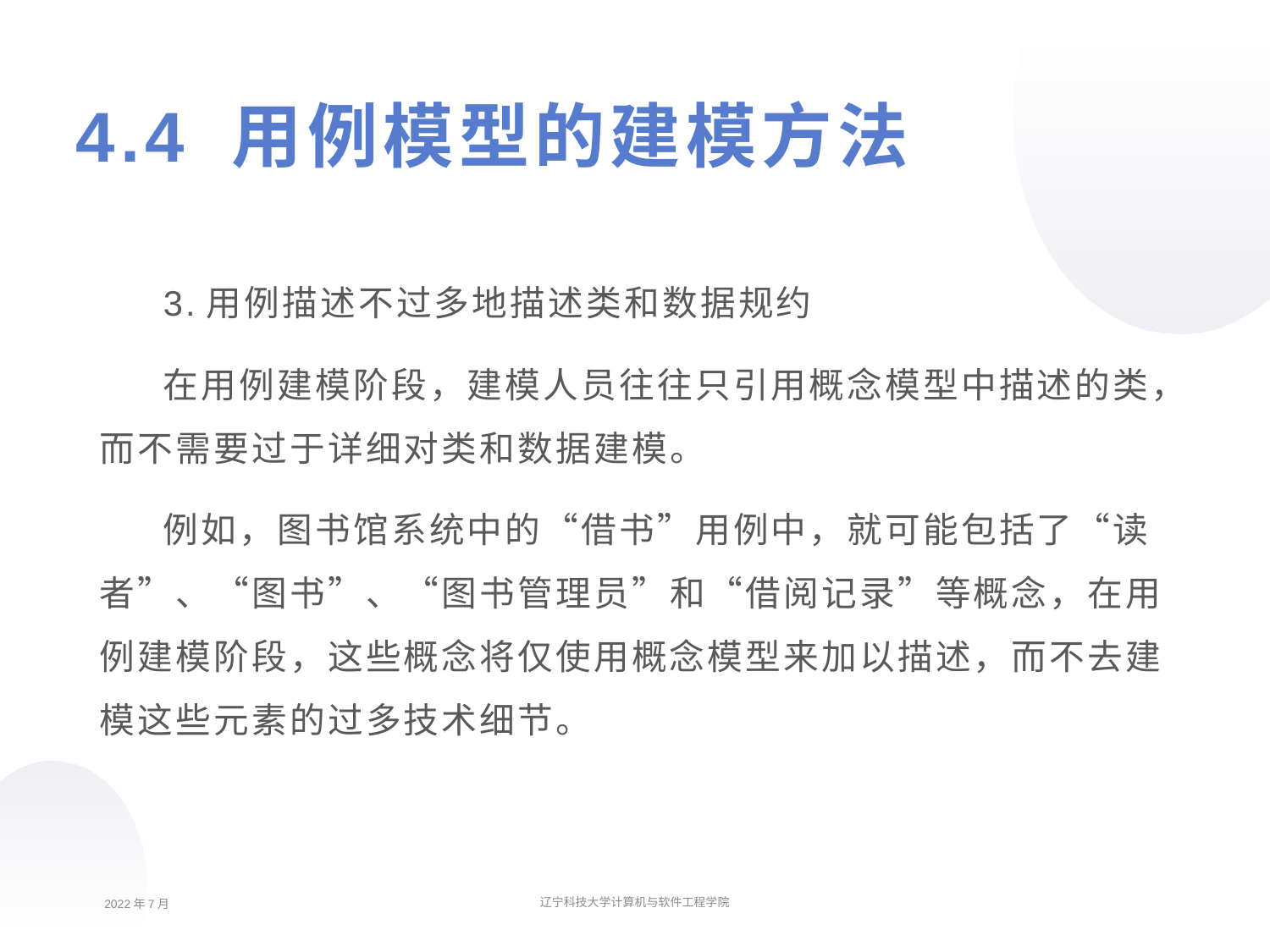

4.4 用例模型的建模方法
3.用例描述不过多地描述类和数据规约
在用例建模阶段，建模人员往往只引用概念模型中描述的类，而不需要过于详细对类和数据建模。
例如，图书馆系统中的“借书”用例中，就可能包括了“读者”、“图书”、“图书管理员”和“借阅记录”等概念，在用例建模阶段，这些概念将仅使用概念模型来加以描述，而不去建模这些元素的过多技术细节。

2022年7月
辽宁科技大学计算机与软件工程学院
73